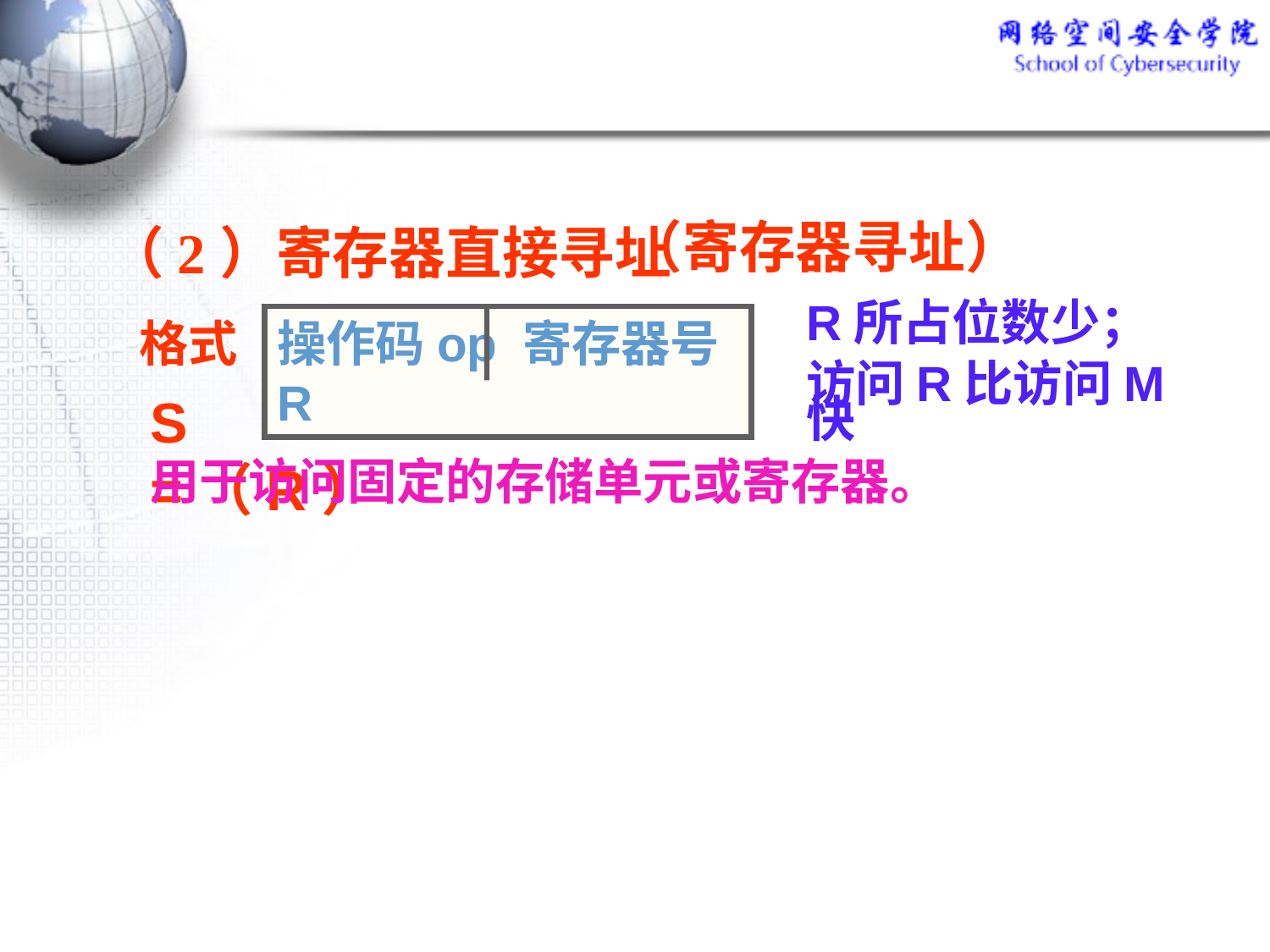

（寄存器寻址）
（2）寄存器直接寻址
格式
操作码op 寄存器号R

R所占位数少；
访问R比访问M快
S =（R）
用于访问固定的存储单元或寄存器。